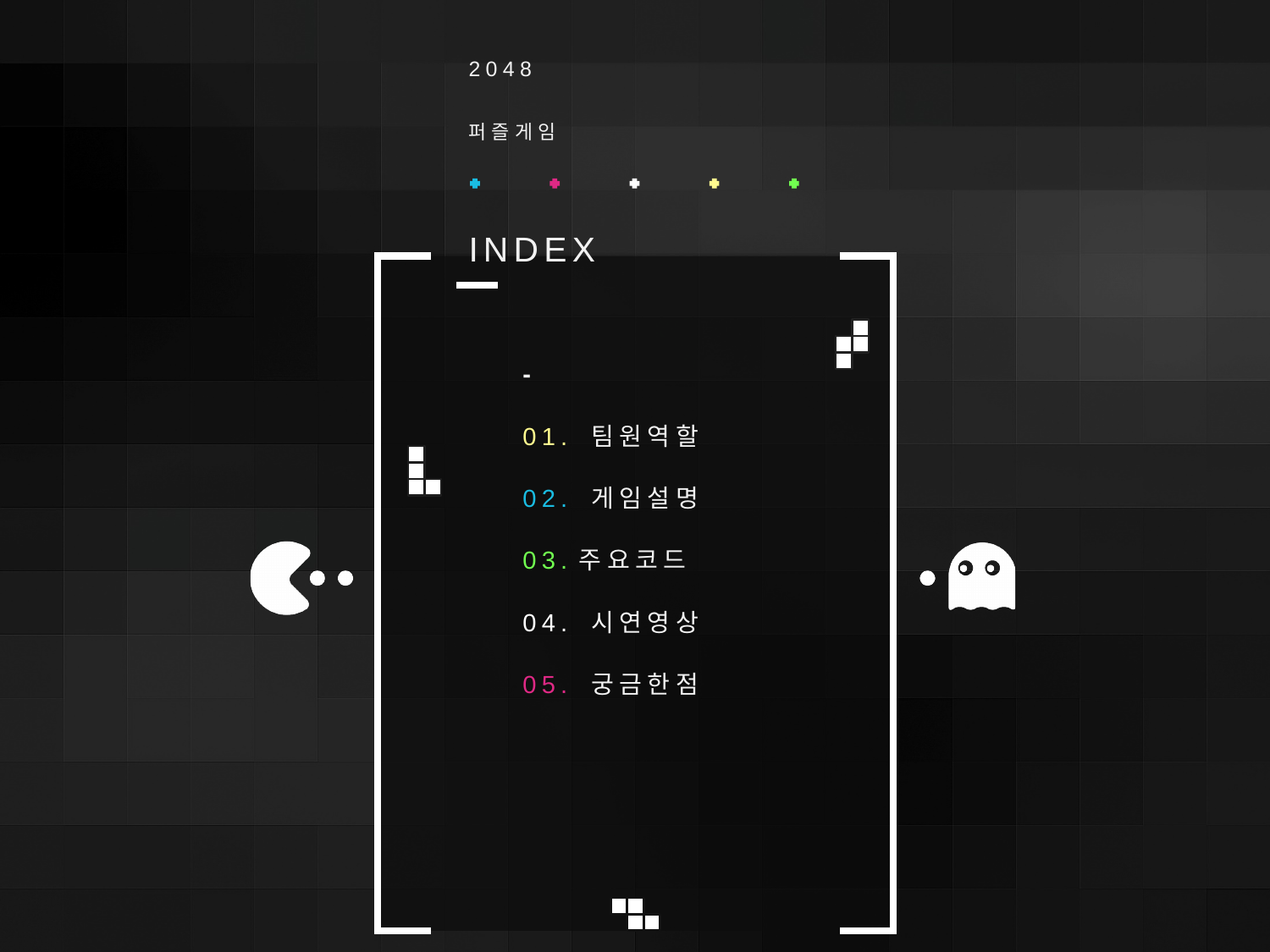

2048
퍼즐게임
INDEX
-
01. 팀원역할
02. 게임설명
03.주요코드
04. 시연영상
05. 궁금한점